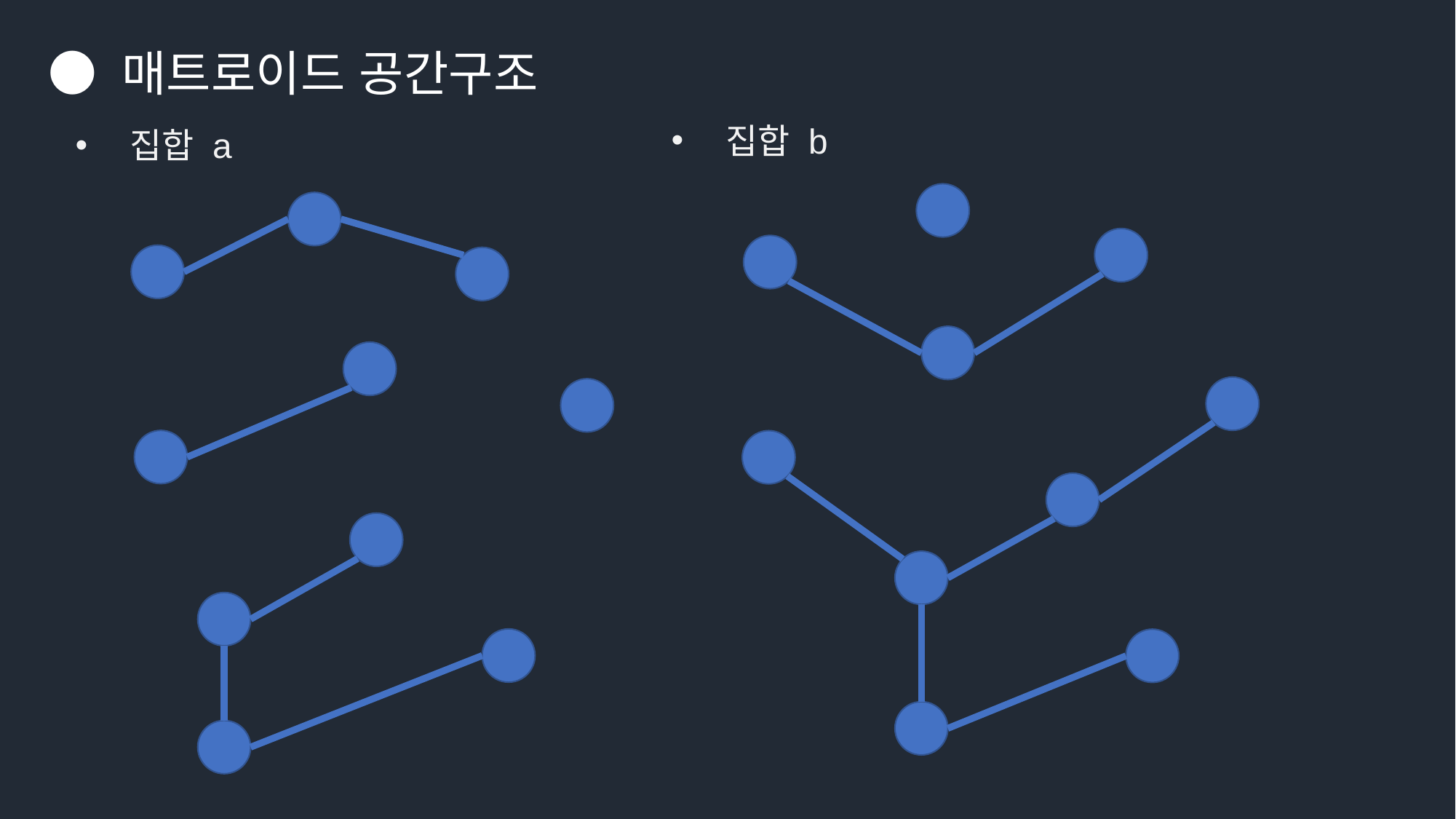

● 매트로이드 공간구조
집합 b
집합 a